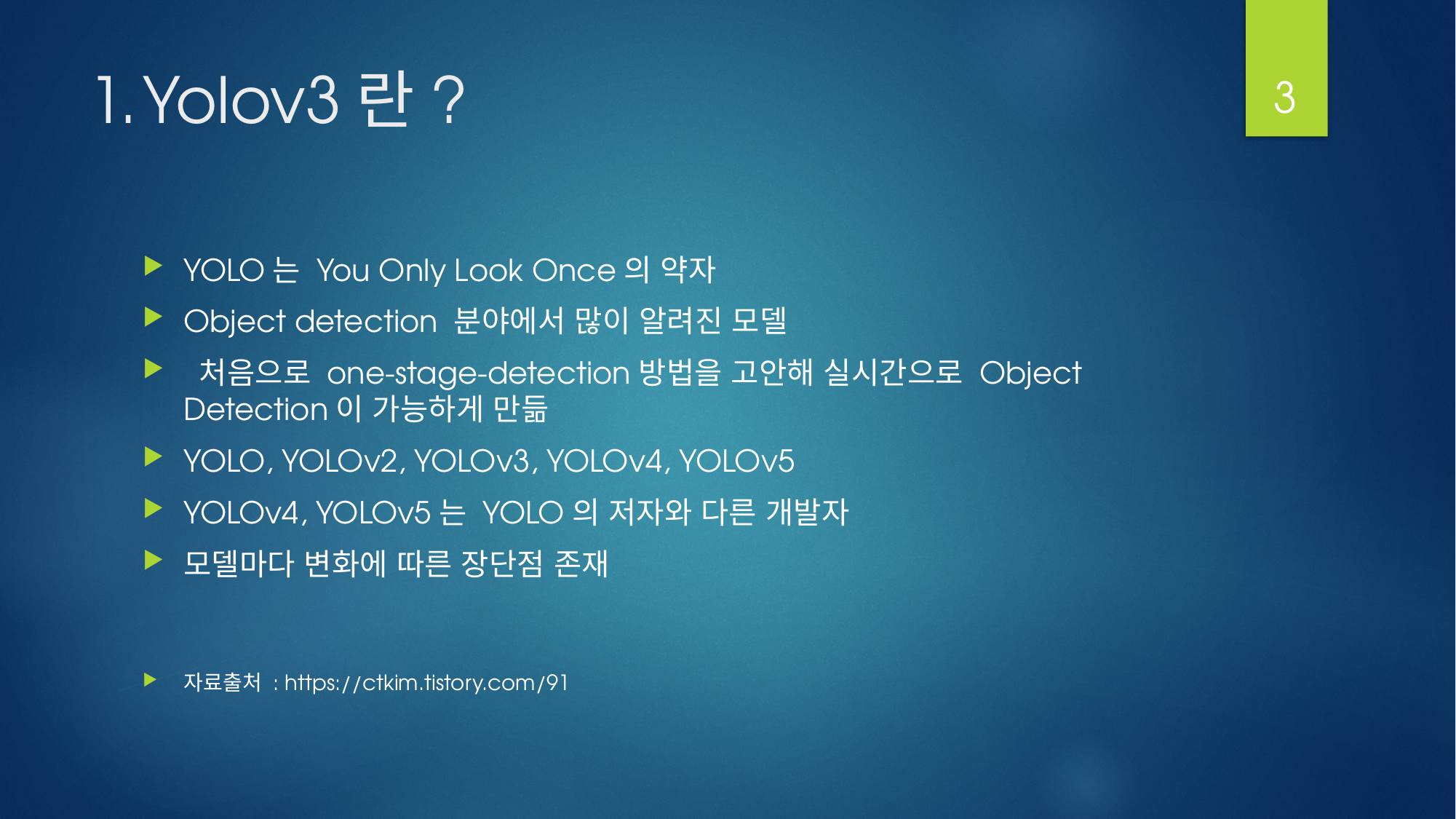

3
# Yolov3란?
YOLO는 You Only Look Once의 약자
Object detection 분야에서 많이 알려진 모델
 처음으로 one-stage-detection방법을 고안해 실시간으로 Object Detection이 가능하게 만듦
YOLO, YOLOv2, YOLOv3, YOLOv4, YOLOv5
YOLOv4, YOLOv5는 YOLO의 저자와 다른 개발자
모델마다 변화에 따른 장단점 존재
자료출처 : https://ctkim.tistory.com/91